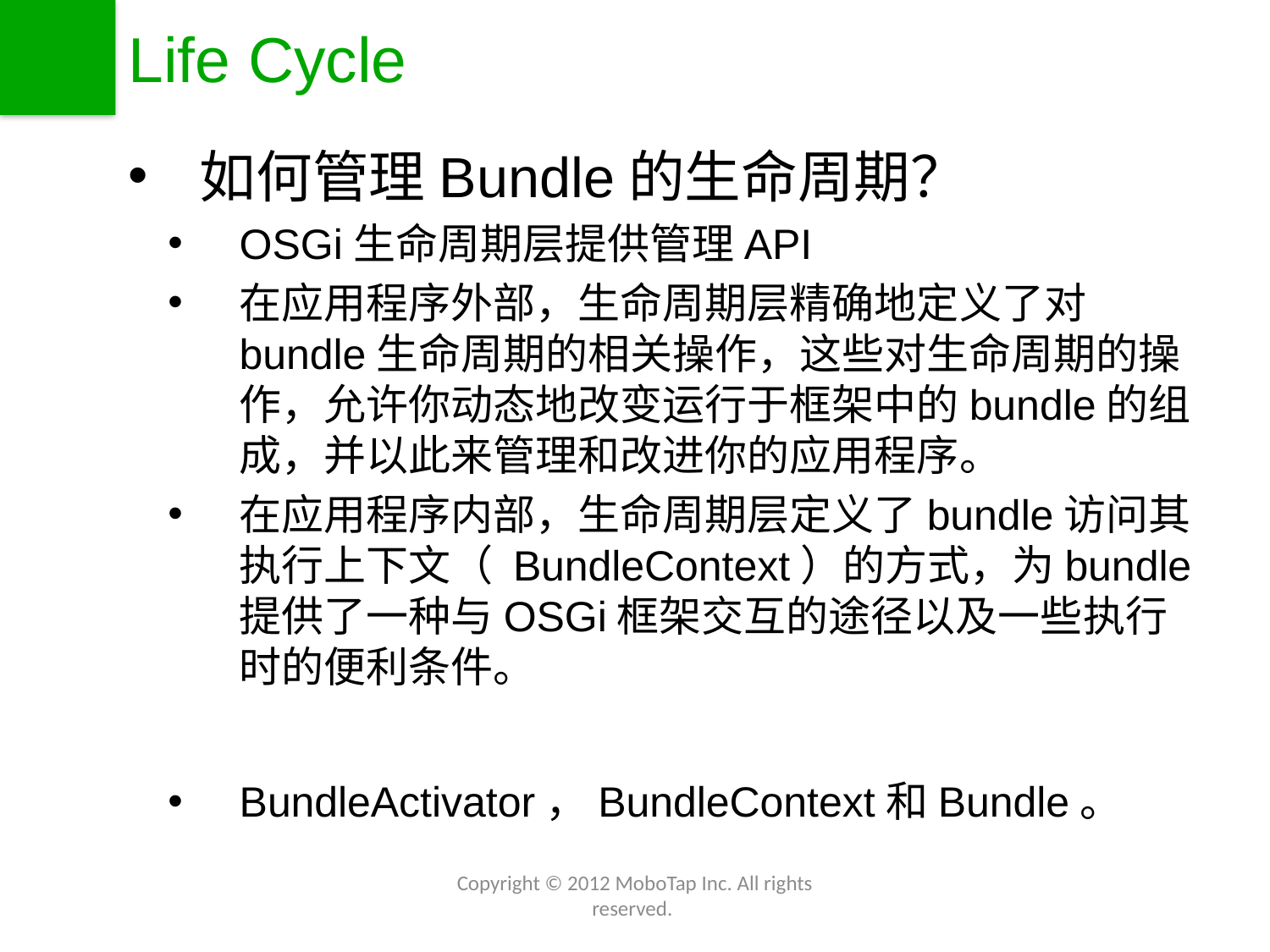

# Life Cycle
如何管理Bundle的生命周期？
OSGi生命周期层提供管理API
在应用程序外部，生命周期层精确地定义了对bundle生命周期的相关操作，这些对生命周期的操作，允许你动态地改变运行于框架中的bundle的组成，并以此来管理和改进你的应用程序。
在应用程序内部，生命周期层定义了bundle访问其执行上下文（ BundleContext）的方式，为bundle提供了一种与OSGi框架交互的途径以及一些执行时的便利条件。

BundleActivator，BundleContext和Bundle。
Copyright © 2012 MoboTap Inc. All rights reserved.